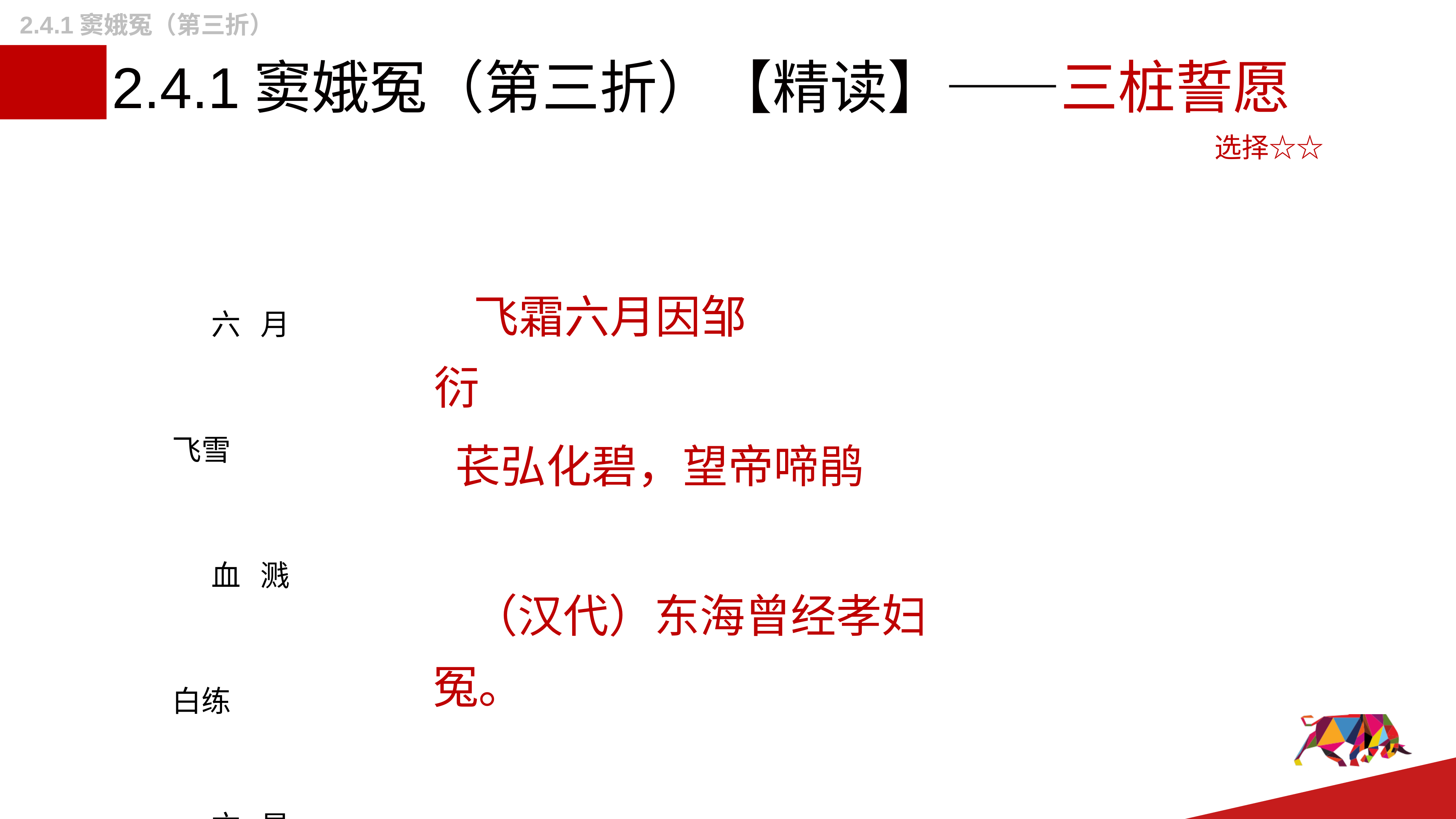

2.4.1窦娥冤（第三折）
# 2.4.1窦娥冤（第三折）【精读】——三桩誓愿
选择☆☆
飞霜六月因邹衍
六月飞雪
血溅白练
亢旱三年
苌弘化碧，望帝啼鹃
（汉代）东海曾经孝妇冤。